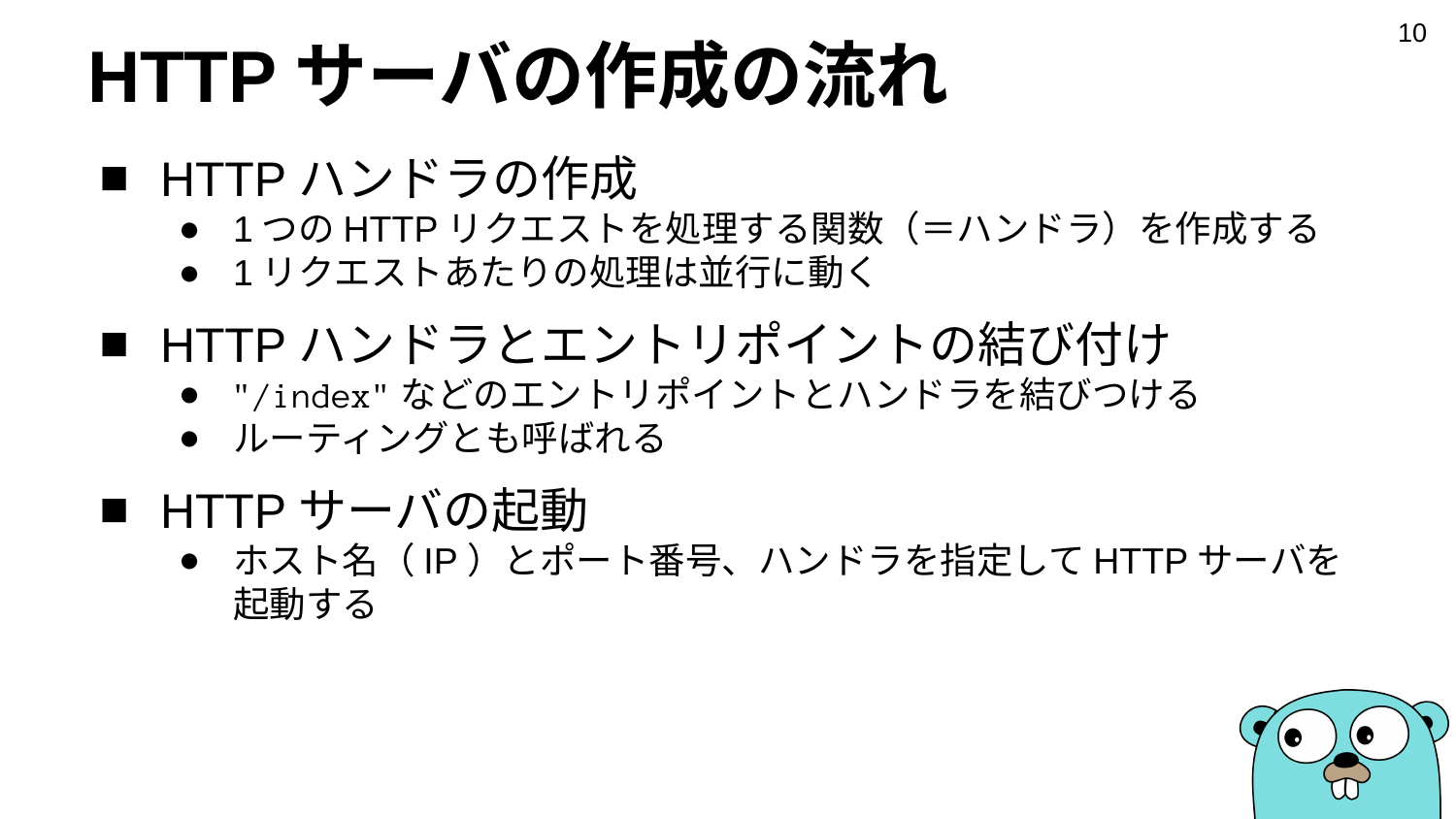

10
# HTTPサーバの作成の流れ
HTTPハンドラの作成
1つのHTTPリクエストを処理する関数（＝ハンドラ）を作成する
1リクエストあたりの処理は並行に動く
HTTPハンドラとエントリポイントの結び付け
"/index"などのエントリポイントとハンドラを結びつける
ルーティングとも呼ばれる
HTTPサーバの起動
ホスト名（IP）とポート番号、ハンドラを指定してHTTPサーバを起動する